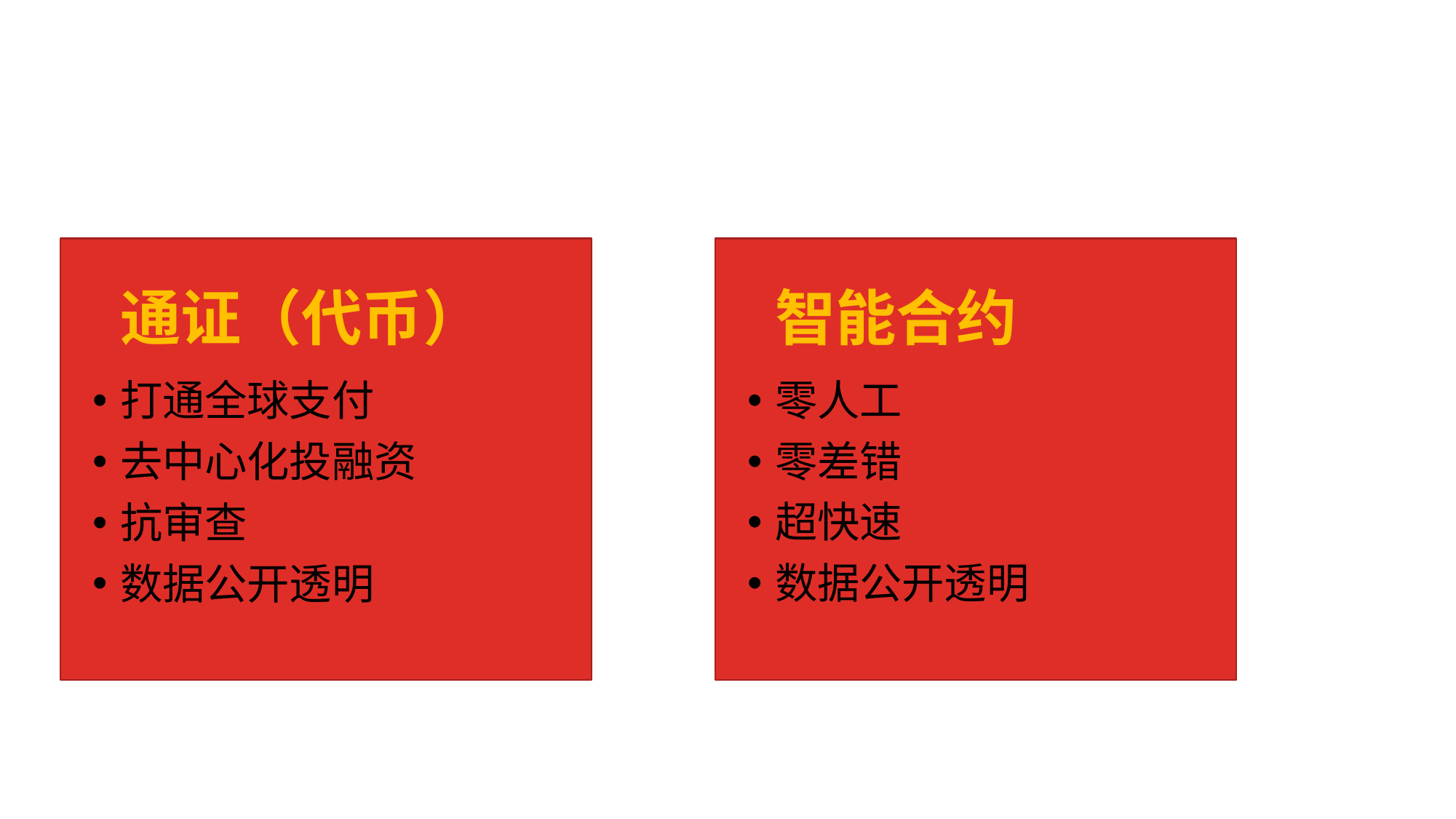

# ICO的技术核心

通证（代币）
智能合约
打通全球支付
去中心化投融资
抗审查
数据公开透明
零人工
零差错
超快速
数据公开透明